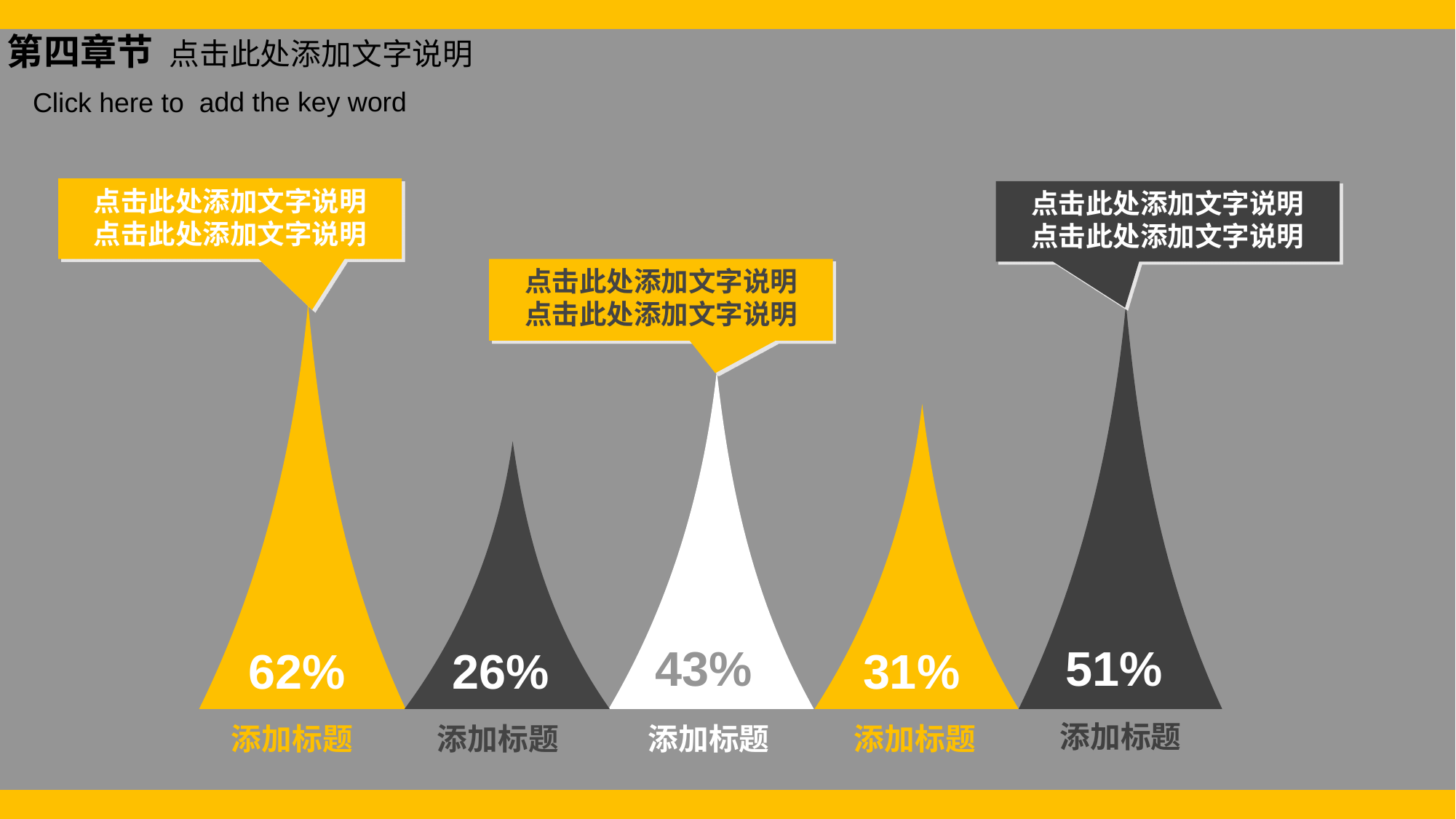

第四章节  点击此处添加文字说明
Click here to  add the key word
点击此处添加文字说明
点击此处添加文字说明
点击此处添加文字说明
点击此处添加文字说明
点击此处添加文字说明
点击此处添加文字说明

51%
43%
62%
31%
26%
添加标题
添加标题
添加标题
添加标题
添加标题